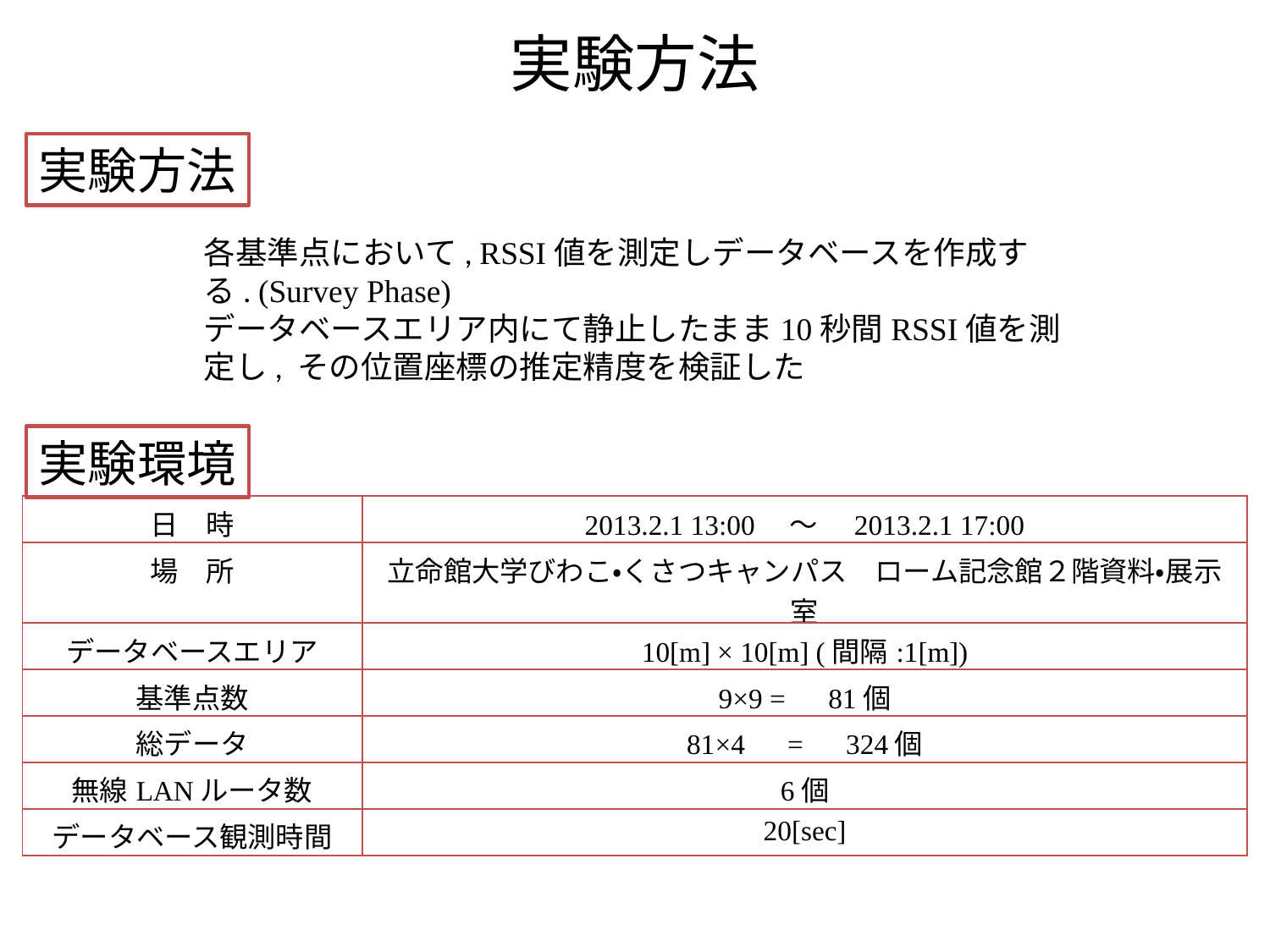

# 実験方法
実験方法
各基準点において, RSSI値を測定しデータベースを作成する. (Survey Phase)
データベースエリア内にて静止したまま10秒間RSSI値を測定し, その位置座標の推定精度を検証した
実験環境
| 日　時 | 2013.2.1 13:00　～　2013.2.1 17:00 |
| --- | --- |
| 場　所 | 立命館大学びわこ・くさつキャンパス　ローム記念館２階資料・展示室 |
| データベースエリア | 10[m] × 10[m] (間隔:1[m]) |
| 基準点数 | 9×9 =　81個 |
| 総データ | 81×4　=　324個 |
| 無線LANルータ数 | 6個 |
| データベース観測時間 | 20[sec] |